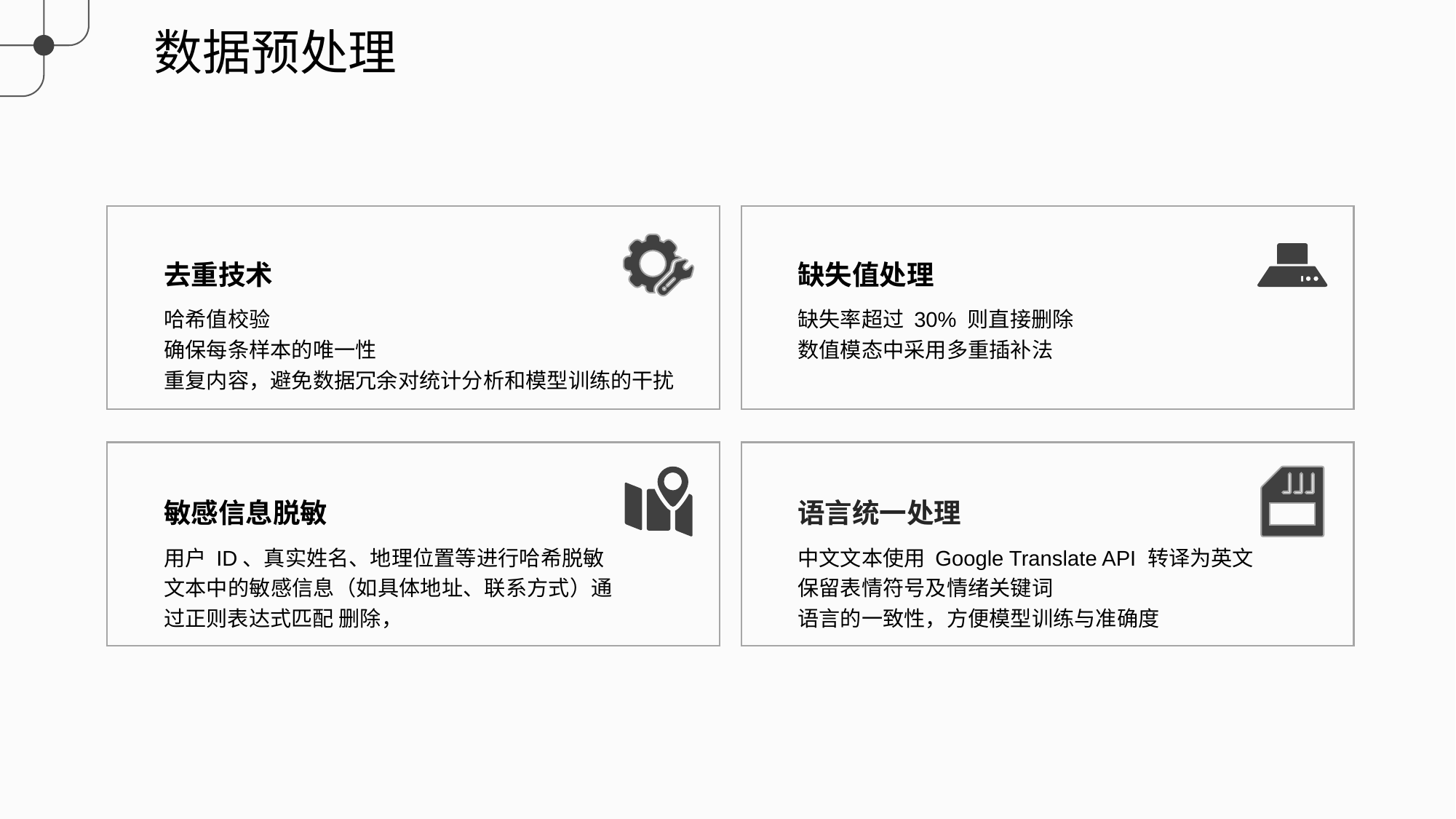

数据预处理

去重技术
哈希值校验
确保每条样本的唯一性
重复内容，避免数据冗余对统计分析和模型训练的干扰

缺失值处理
缺失率超过 30% 则直接删除
数值模态中采用多重插补法

敏感信息脱敏
用户 ID、真实姓名、地理位置等进行哈希脱敏
文本中的敏感信息（如具体地址、联系方式）通过正则表达式匹配 删除，

语言统一处理
中文文本使用 Google Translate API 转译为英文
保留表情符号及情绪关键词
语言的一致性，方便模型训练与准确度